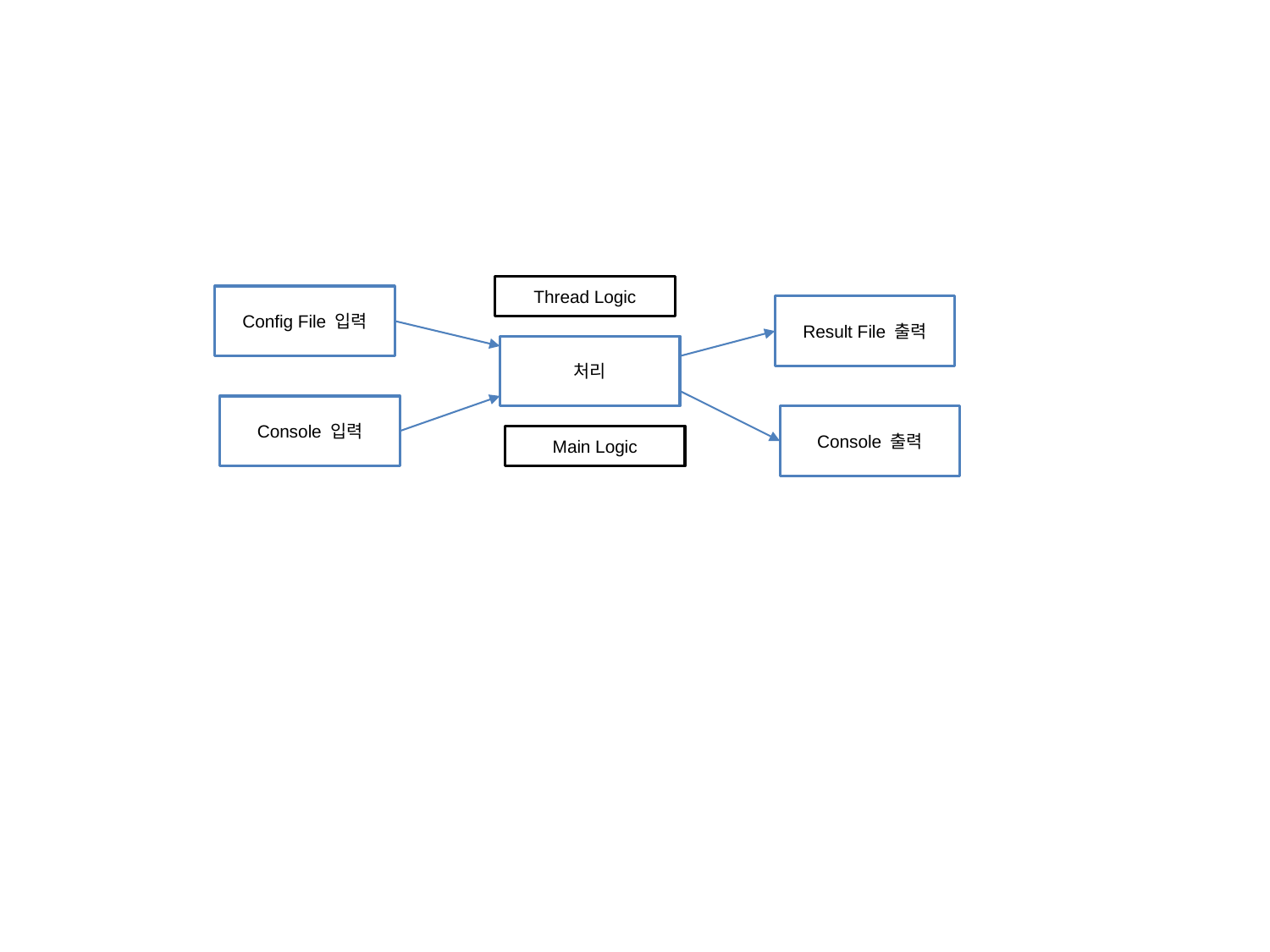

Thread Logic
Config File 입력
Result File 출력
처리
Console 입력
Console 출력
Main Logic